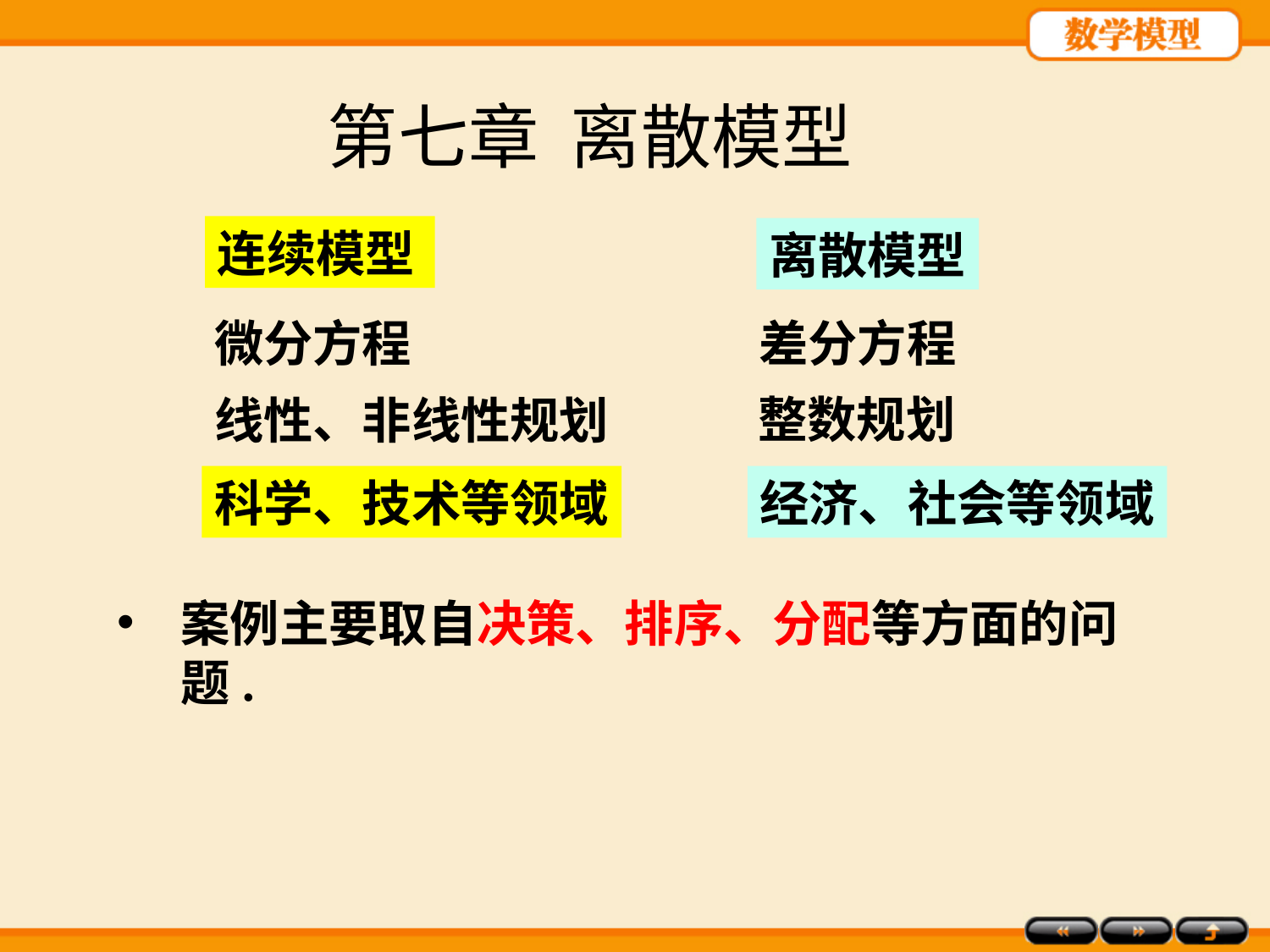

第七章  离散模型
连续模型
离散模型
微分方程
差分方程
整数规划
线性、非线性规划
科学、技术等领域
经济、社会等领域
案例主要取自决策、排序、分配等方面的问题.